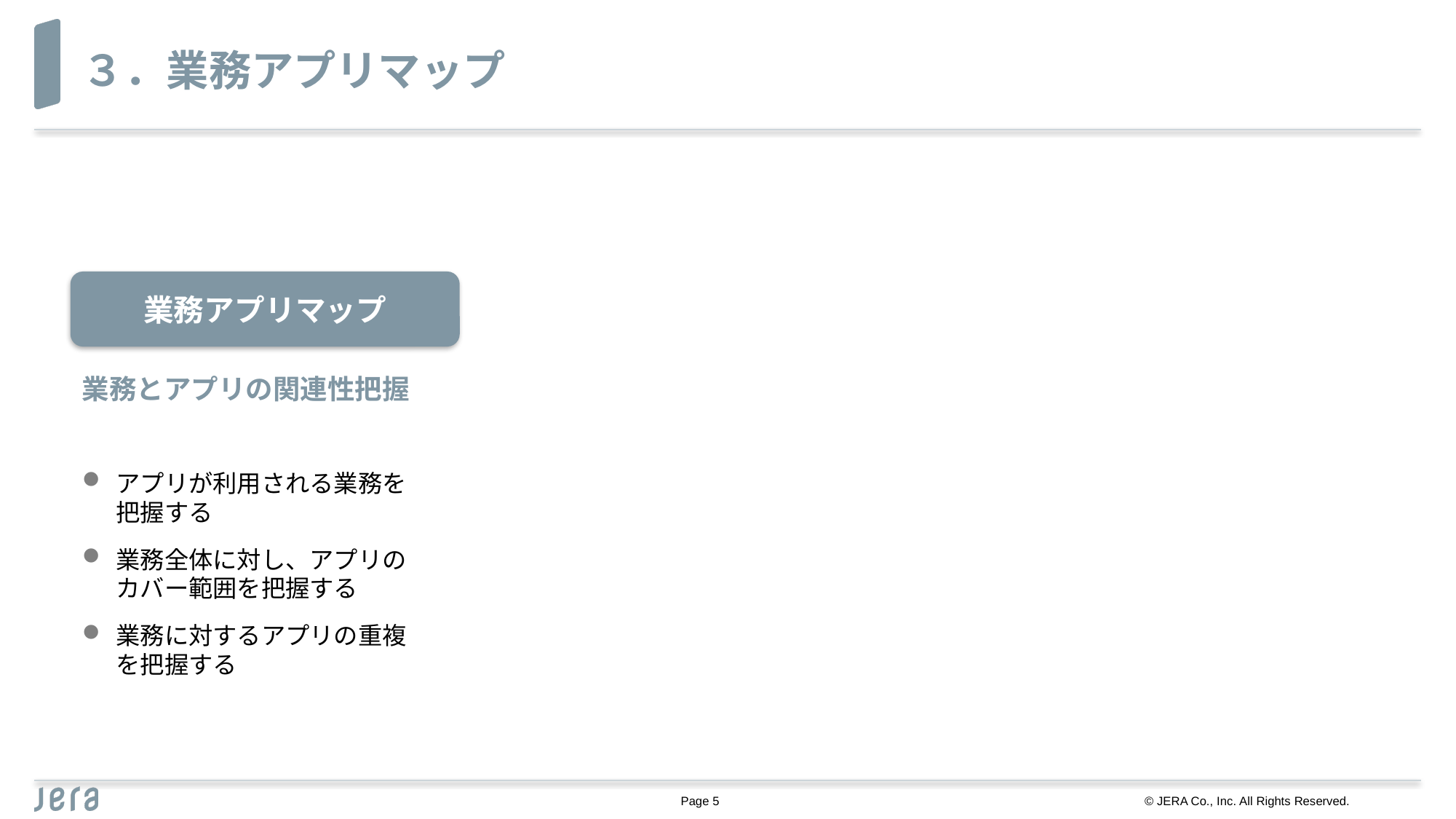

# ３．業務アプリマップ
業務アプリマップ
業務とアプリの関連性把握
アプリが利用される業務を　把握する
業務全体に対し、アプリの　カバー範囲を把握する
業務に対するアプリの重複　を把握する